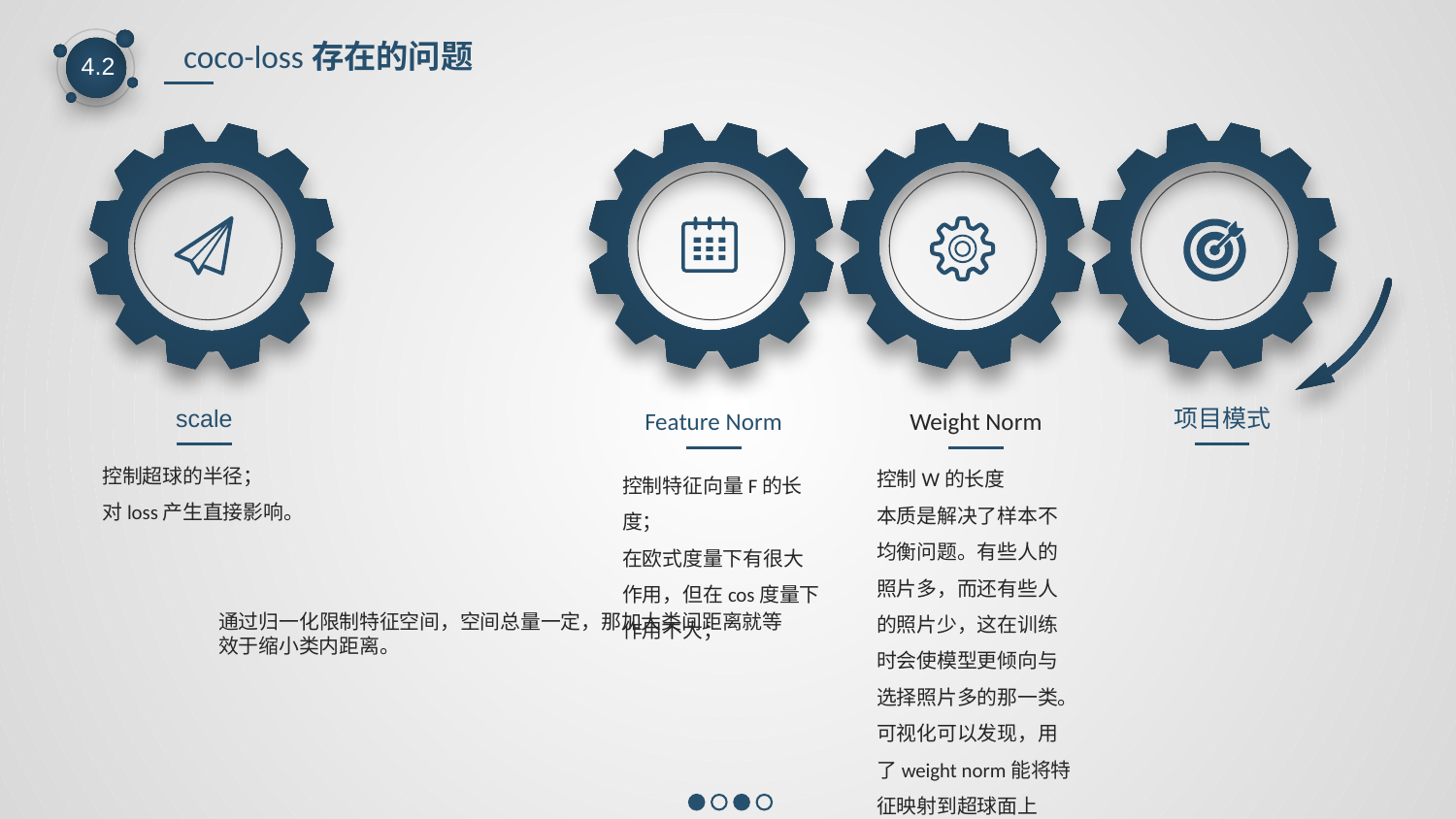

coco-loss存在的问题
4.2

scale
项目模式
Feature Norm
Weight Norm
控制超球的半径；
对loss产生直接影响。
控制W的长度
本质是解决了样本不均衡问题。有些人的照片多，而还有些人的照片少，这在训练时会使模型更倾向与选择照片多的那一类。
可视化可以发现，用了weight norm能将特征映射到超球面上
控制特征向量F的长度；
在欧式度量下有很大作用，但在cos度量下作用不大；

通过归一化限制特征空间，空间总量一定，那加大类间距离就等效于缩小类内距离。